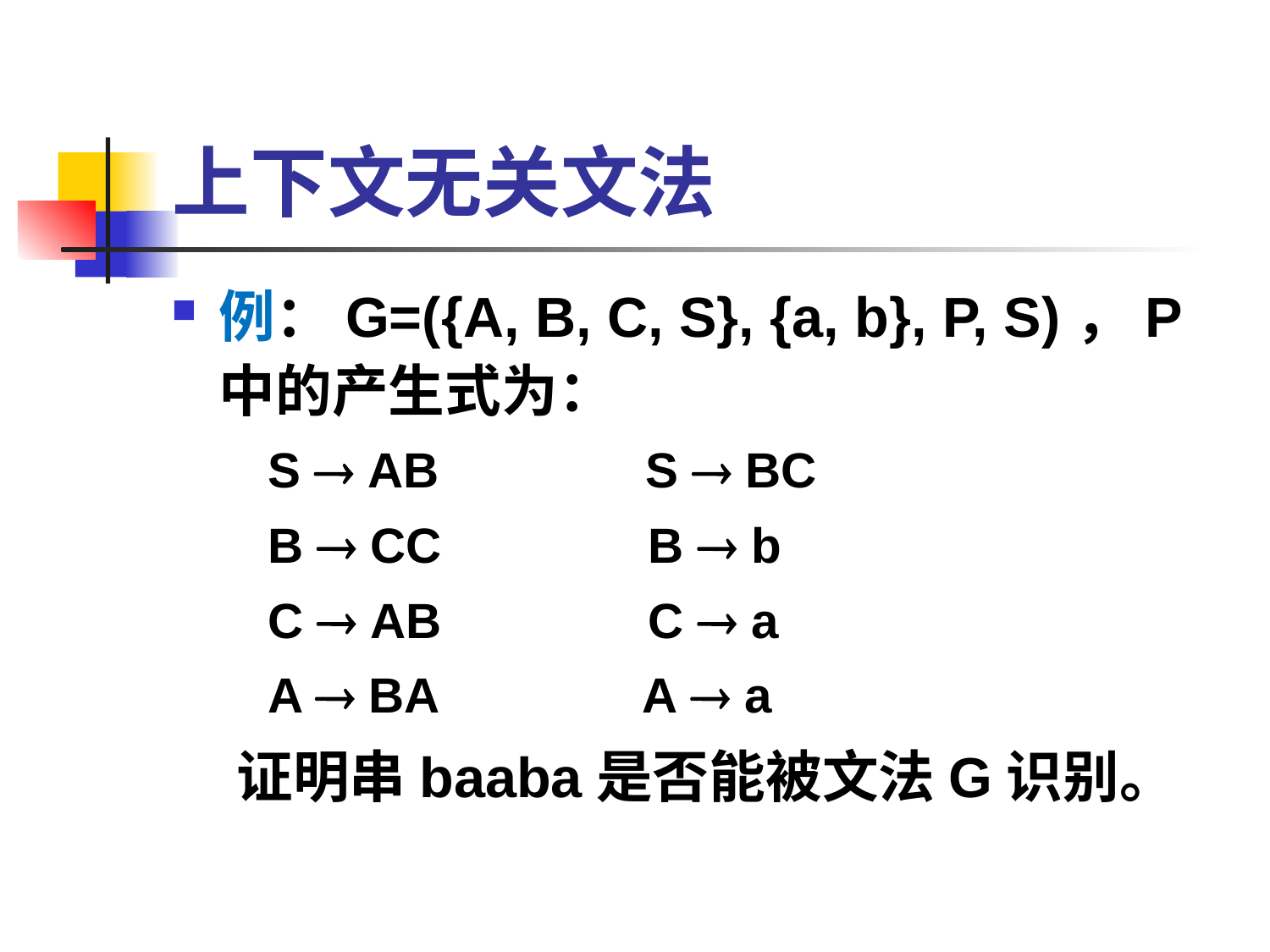

# 上下文无关文法
例：G=({A, B, C, S}, {a, b}, P, S)，P中的产生式为：
       S → AB               S → BC
       B → CC               B → b
       C → AB               C → a
       A → BA               A → a
    证明串baaba是否能被文法G识别。